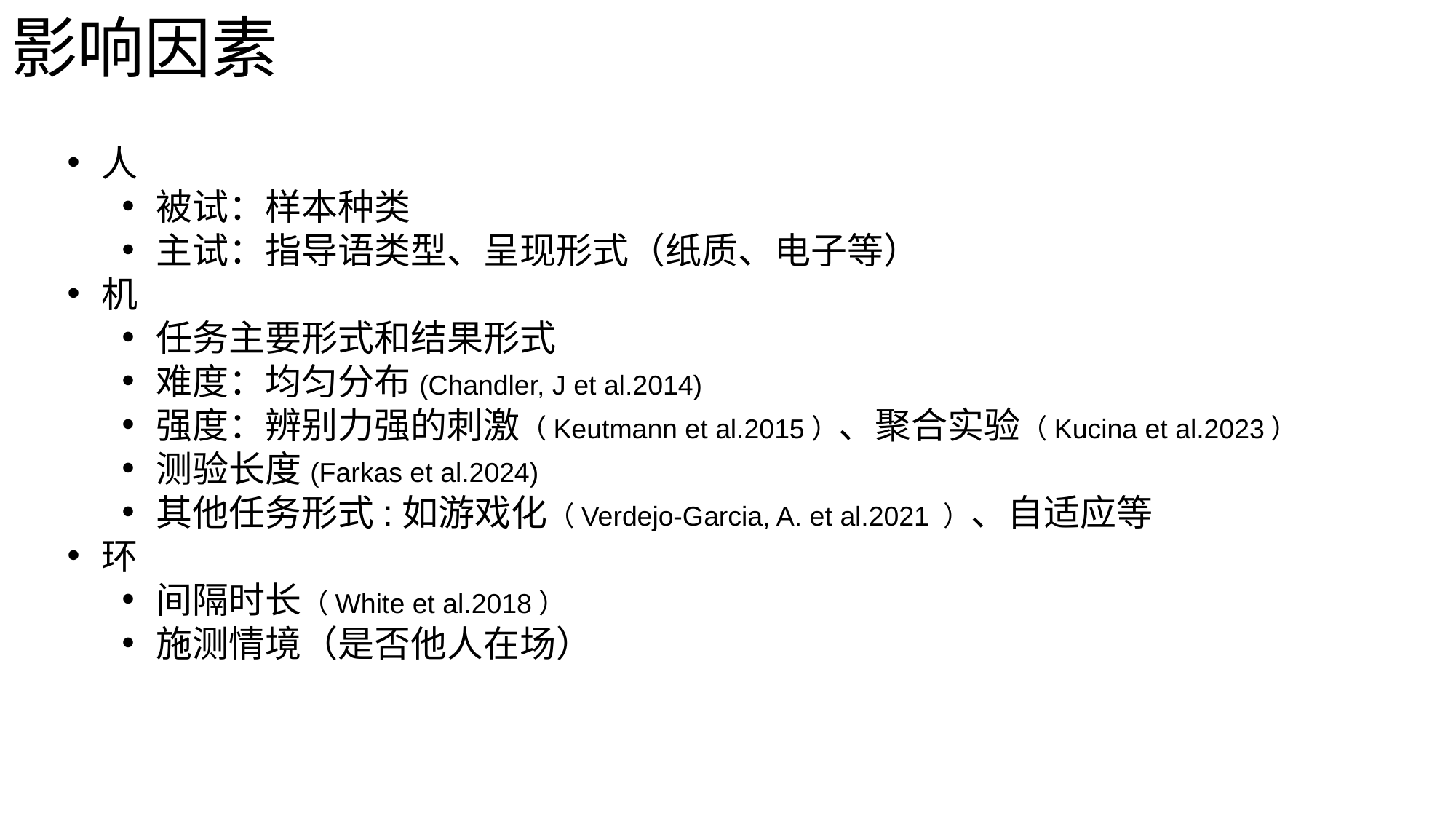

# 影响因素
人
被试：样本种类
主试：指导语类型、呈现形式（纸质、电子等）
机
任务主要形式和结果形式
难度：均匀分布(Chandler, J et al.2014)
强度：辨别力强的刺激（Keutmann et al.2015）、聚合实验（Kucina et al.2023）
测验长度(Farkas et al.2024)
其他任务形式:如游戏化（Verdejo-Garcia, A. et al.2021 ）、自适应等
环
间隔时长（White et al.2018）
施测情境（是否他人在场）